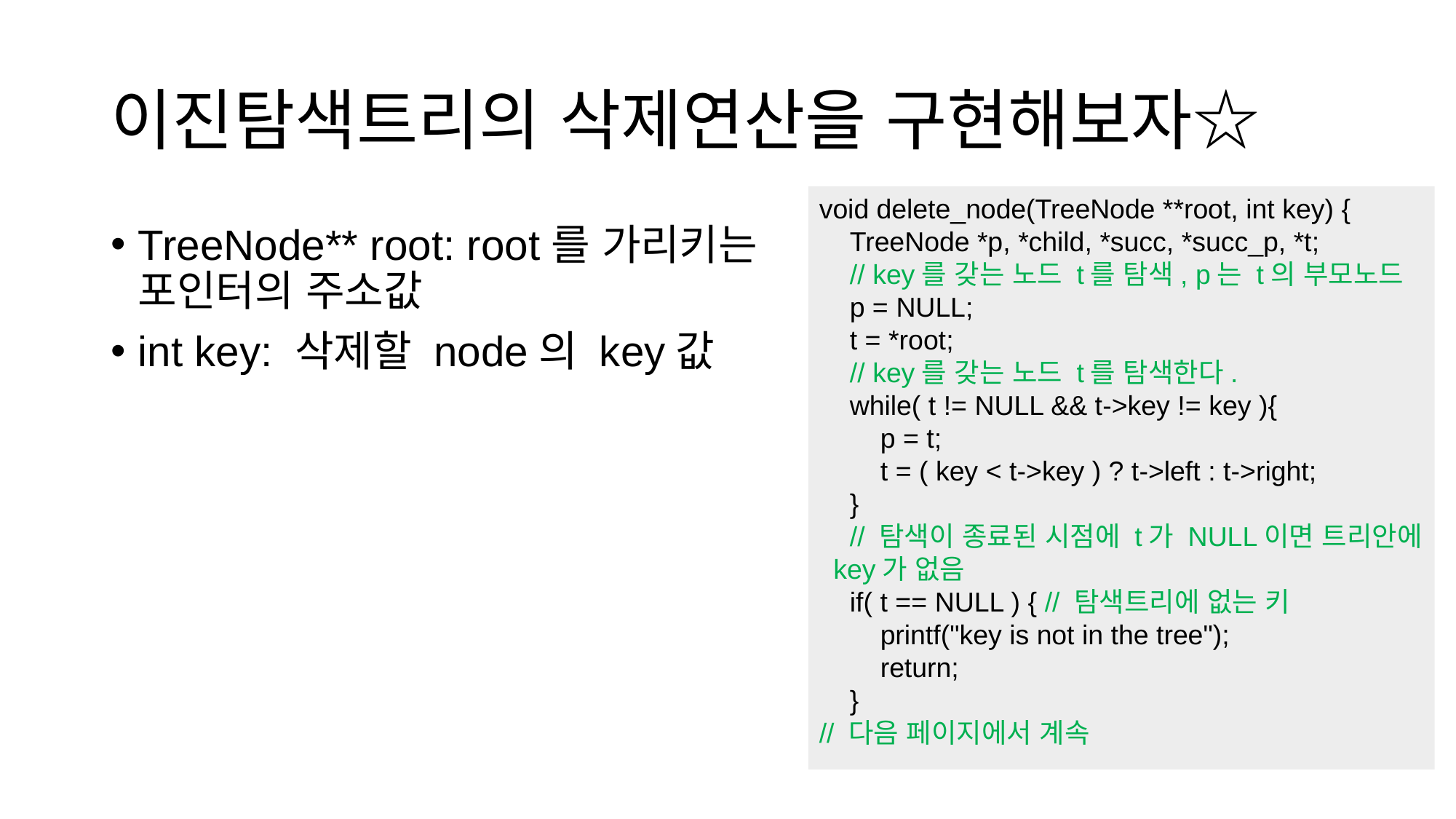

# 이진탐색트리의 삭제연산을 구현해보자☆
void delete_node(TreeNode **root, int key)​ {​
    TreeNode *p, *child, *succ, *succ_p, *t;​
    // key를 갖는 노드 t를 탐색, p는 t의 부모노드​
    p = NULL;​
    t = *root;​
    // key를 갖는 노드 t를 탐색한다.​
    while( t != NULL && t->key != key ){​
        p = t;​
        t = ( key < t->key ) ? t->left : t->right;​
    }​
    // 탐색이 종료된 시점에 t가 NULL이면 트리안에 key가 없음​
    if( t == NULL ) { // 탐색트리에 없는 키​
        printf("key is not in the tree");​
        return;​
    }​
​// 다음 페이지에서 계속
TreeNode** root: root를 가리키는 포인터의 주소값
int key: 삭제할 node의 key값